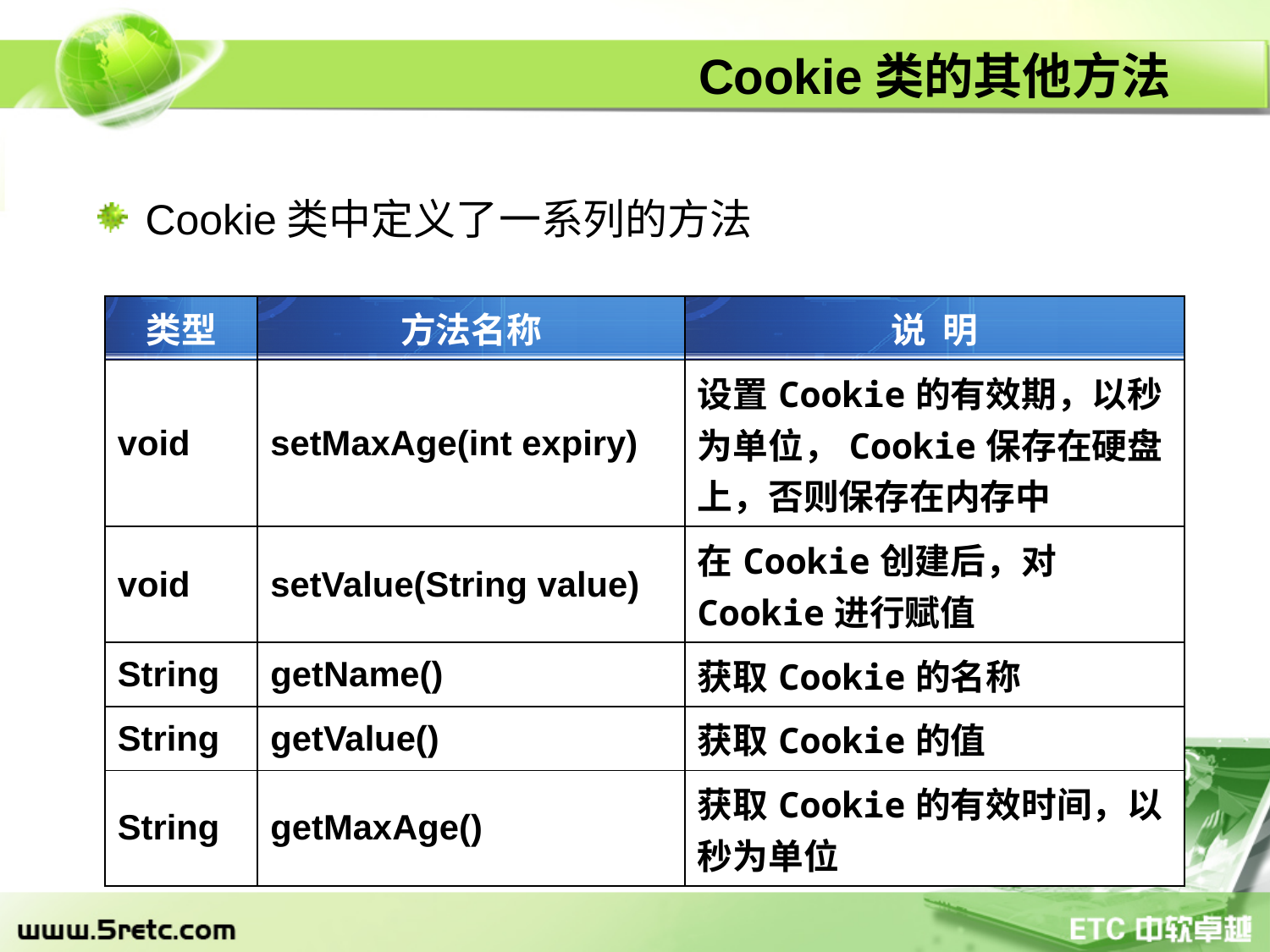

# Cookie类的其他方法
Cookie类中定义了一系列的方法
| 类型 | 方法名称 | 说 明 |
| --- | --- | --- |
| void | setMaxAge(int expiry) | 设置Cookie的有效期，以秒为单位，Cookie保存在硬盘上，否则保存在内存中 |
| void | setValue(String value) | 在Cookie创建后，对Cookie进行赋值 |
| String | getName() | 获取Cookie的名称 |
| String | getValue() | 获取Cookie的值 |
| String | getMaxAge() | 获取Cookie的有效时间，以秒为单位 |